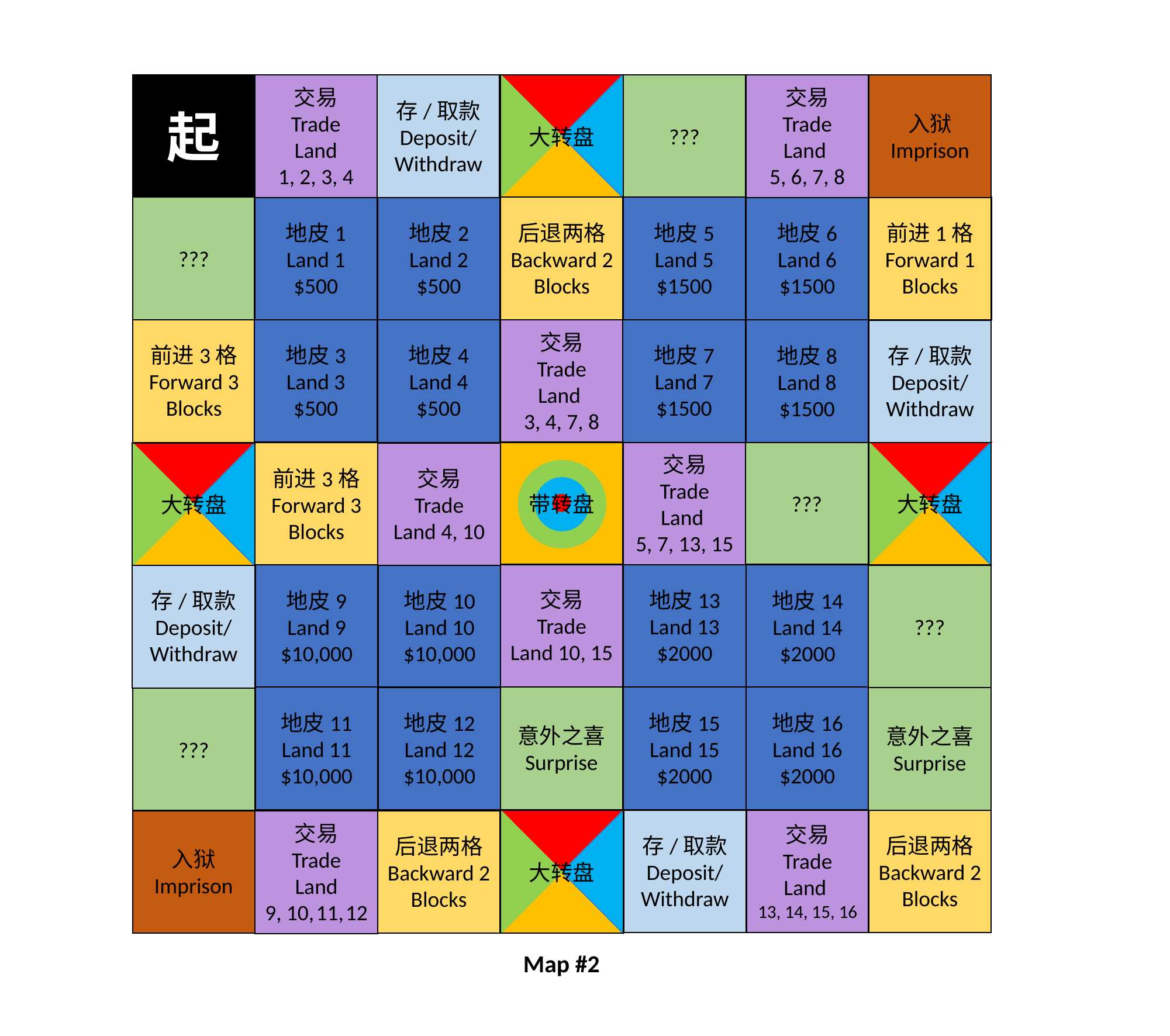

交易
Trade
Land
5, 6, 7, 8
入狱
Imprison
???
起
存/取款
Deposit/
Withdraw
大转盘
交易
Trade
Land
1, 2, 3, 4

???
地皮1
Land 1
$500
地皮5
Land 5
$1500
后退两格
Backward 2 Blocks
前进1格
Forward 1 Blocks
地皮2
Land 2
$500
地皮6
Land 6
$1500
地皮3
Land 3
$500
地皮4
Land 4
$500
前进3格
Forward 3 Blocks
交易
Trade
Land
3, 4, 7, 8
地皮7
Land 7
$1500
地皮8
Land 8
$1500
存/取款
Deposit/
Withdraw

???
带转盘
大转盘

交易
Trade
Land
5, 7, 13, 15
前进3格
Forward 3 Blocks
交易
Trade
Land 4, 10
大转盘

交易
Trade
Land 10, 15
地皮13
Land 13
$2000
地皮9
Land 9
$10,000
地皮14
Land 14
$2000
???
地皮10
Land 10
$10,000
存/取款
Deposit/
Withdraw
地皮15
Land 15
$2000
地皮16
Land 16
$2000
地皮11
Land 11
$10,000
意外之喜
Surprise
地皮12
Land 12
$10,000
???
意外之喜
Surprise
后退两格
Backward 2 Blocks
交易
Trade
Land
13, 14, 15, 16
存/取款
Deposit/
Withdraw
大转盘

后退两格
Backward 2 Blocks
入狱
Imprison
交易
Trade
Land
9, 10, 11, 12

Map #2